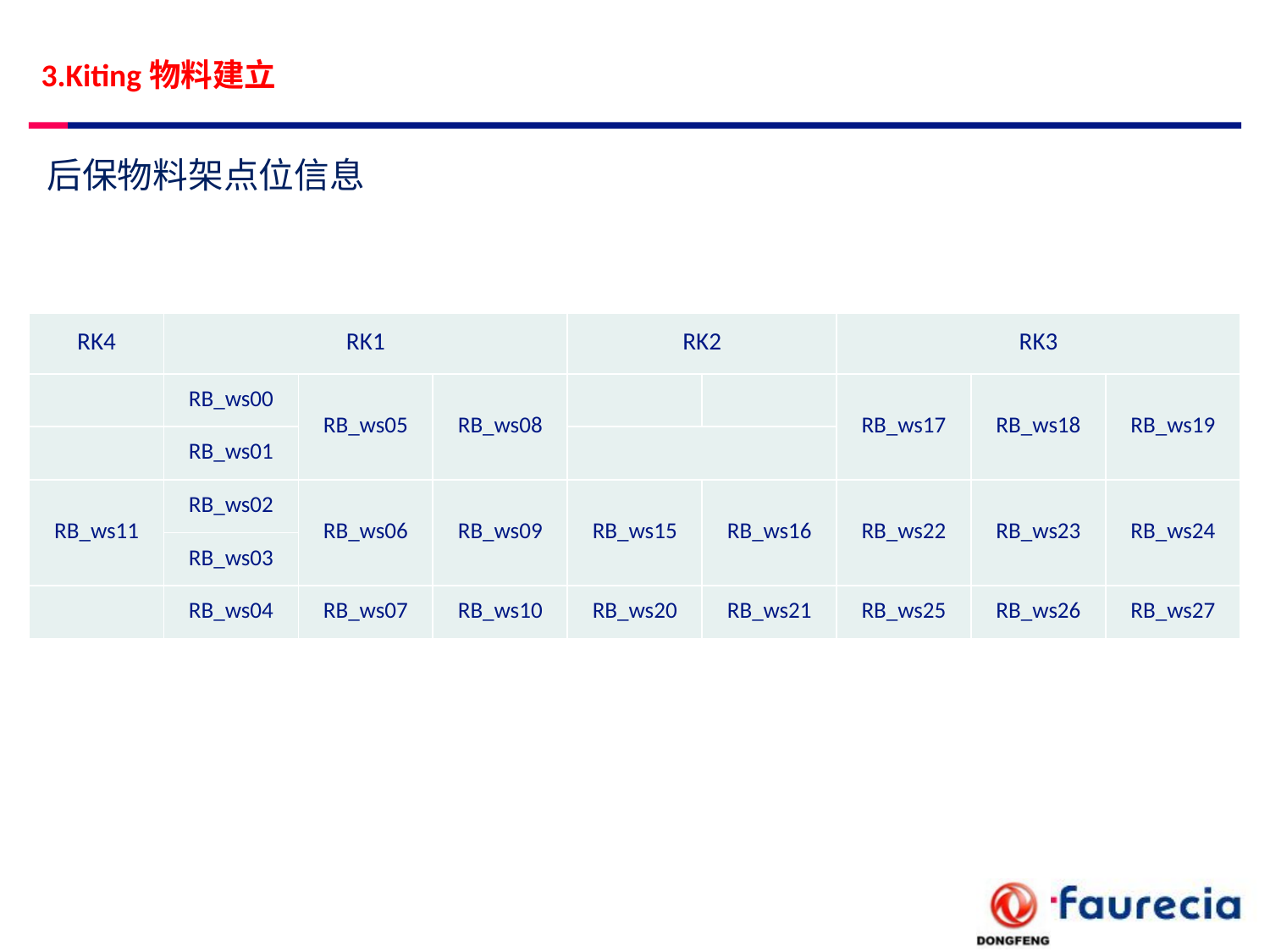

3.Kiting物料建立
后保物料架点位信息
| RK4 | RK1 |  |  | RK2 |  | RK3 |  |  |
| --- | --- | --- | --- | --- | --- | --- | --- | --- |
|  | RB\_ws00 | RB\_ws05 | RB\_ws08 |  |  | RB\_ws17 | RB\_ws18 | RB\_ws19 |
|  | RB\_ws01 |  |  |  |  |  |  |  |
| RB\_ws11 | RB\_ws02 | RB\_ws06 | RB\_ws09 | RB\_ws15 | RB\_ws16 | RB\_ws22 | RB\_ws23 | RB\_ws24 |
|  | RB\_ws03 |  |  |  |  |  |  |  |
|  | RB\_ws04 | RB\_ws07 | RB\_ws10 | RB\_ws20 | RB\_ws21 | RB\_ws25 | RB\_ws26 | RB\_ws27 |